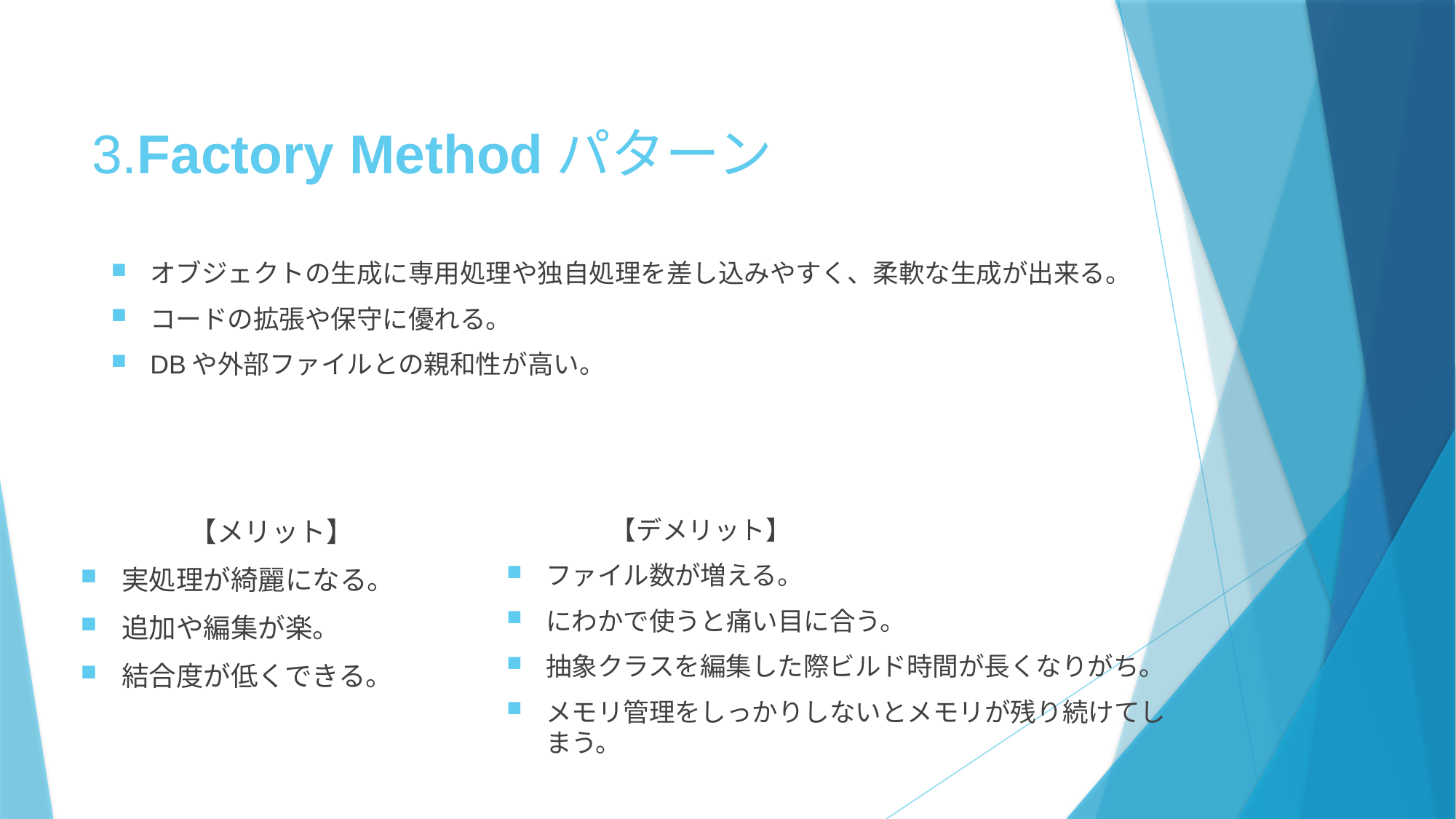

# 3.Factory Methodパターン
オブジェクトの生成に専用処理や独自処理を差し込みやすく、柔軟な生成が出来る。
コードの拡張や保守に優れる。
DBや外部ファイルとの親和性が高い。
	【デメリット】
ファイル数が増える。
にわかで使うと痛い目に合う。
抽象クラスを編集した際ビルド時間が長くなりがち。
メモリ管理をしっかりしないとメモリが残り続けてしまう。
	【メリット】
実処理が綺麗になる。
追加や編集が楽。
結合度が低くできる。